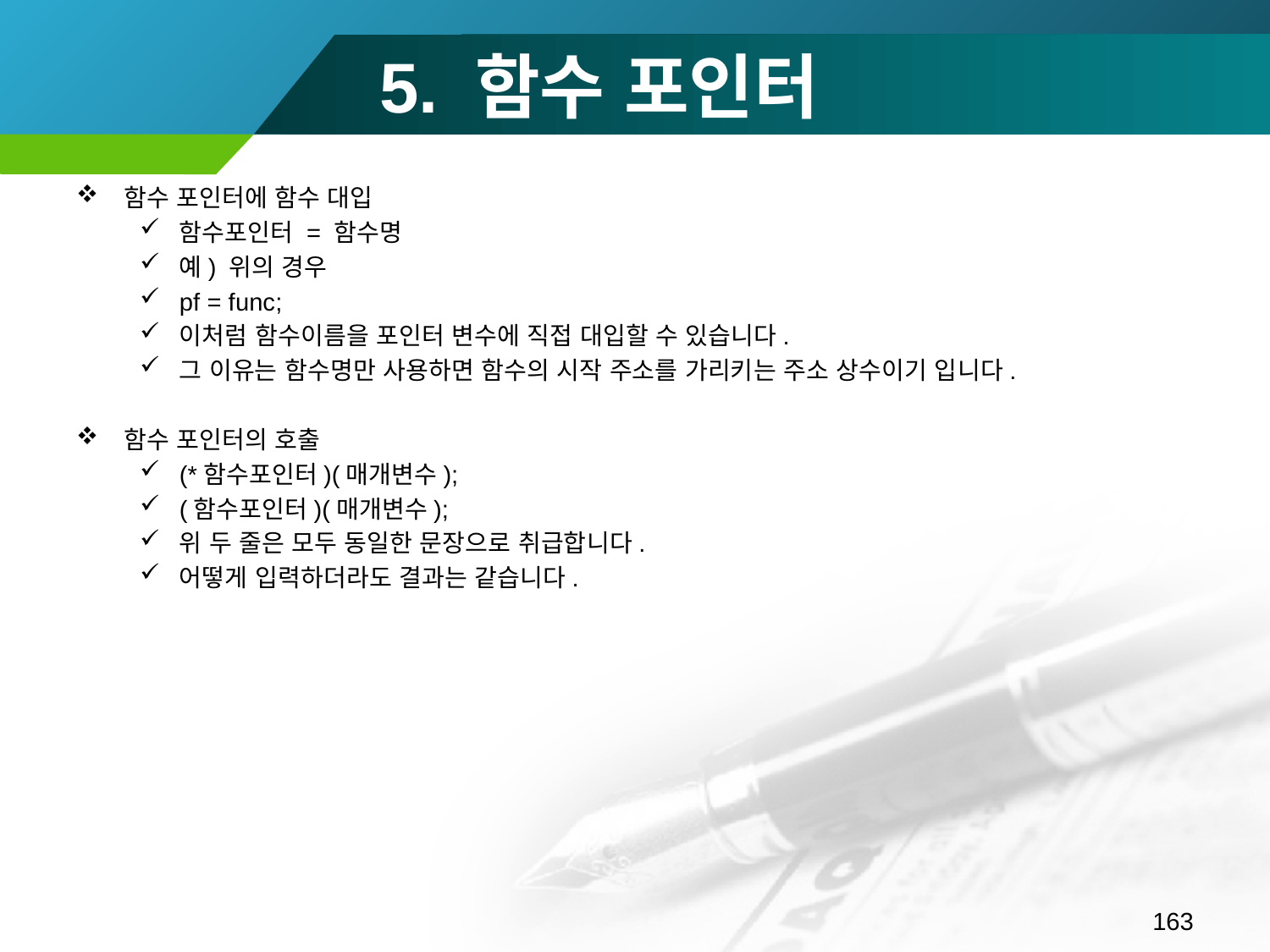

# 5. 함수 포인터
함수 포인터에 함수 대입
함수포인터 = 함수명
예) 위의 경우
pf = func;
이처럼 함수이름을 포인터 변수에 직접 대입할 수 있습니다.
그 이유는 함수명만 사용하면 함수의 시작 주소를 가리키는 주소 상수이기 입니다.

함수 포인터의 호출
(*함수포인터)(매개변수);
(함수포인터)(매개변수);
위 두 줄은 모두 동일한 문장으로 취급합니다.
어떻게 입력하더라도 결과는 같습니다.
163